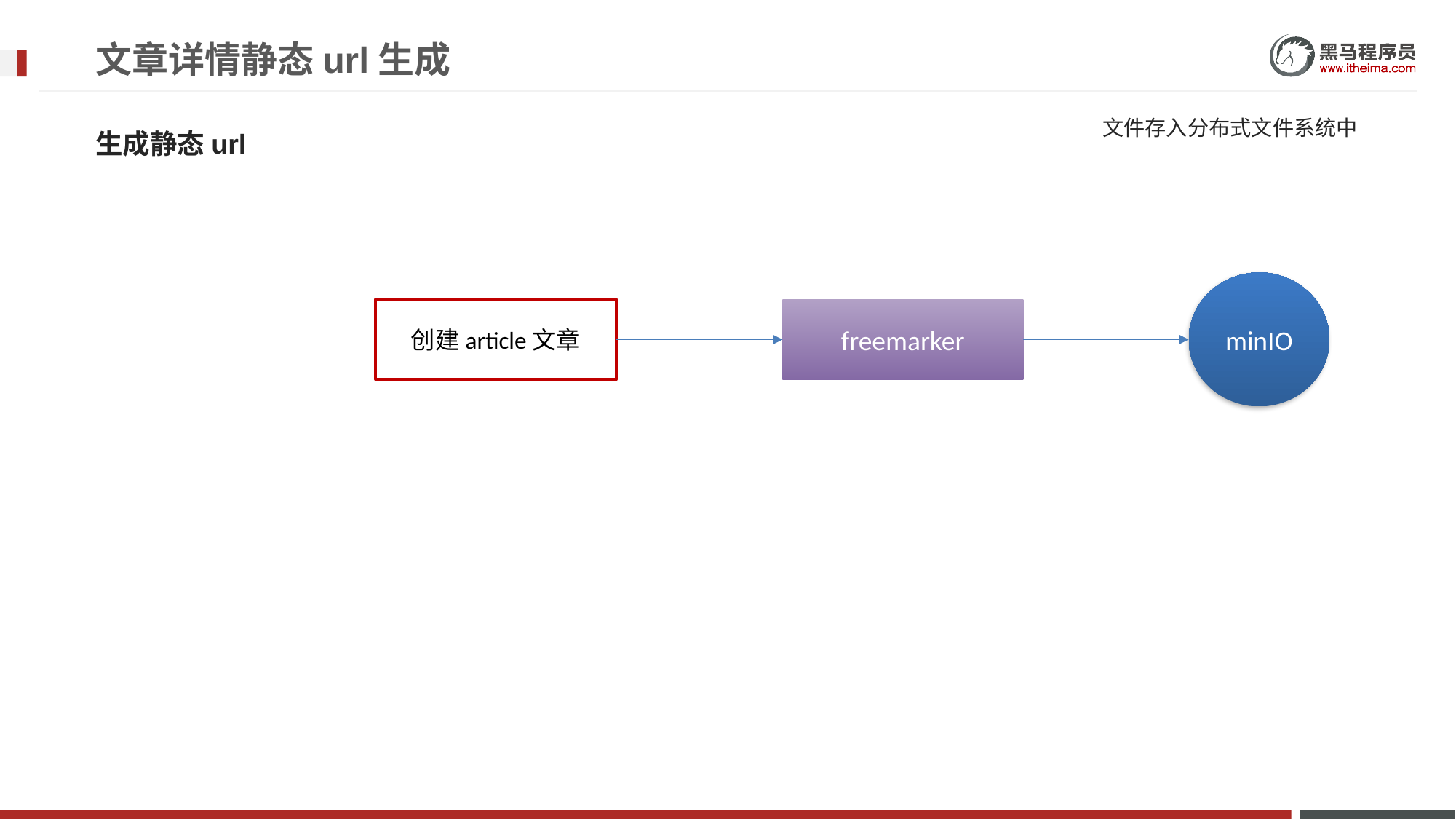

# 文章详情静态url生成
文件存入分布式文件系统中
生成静态url

minIO
创建article文章
freemarker